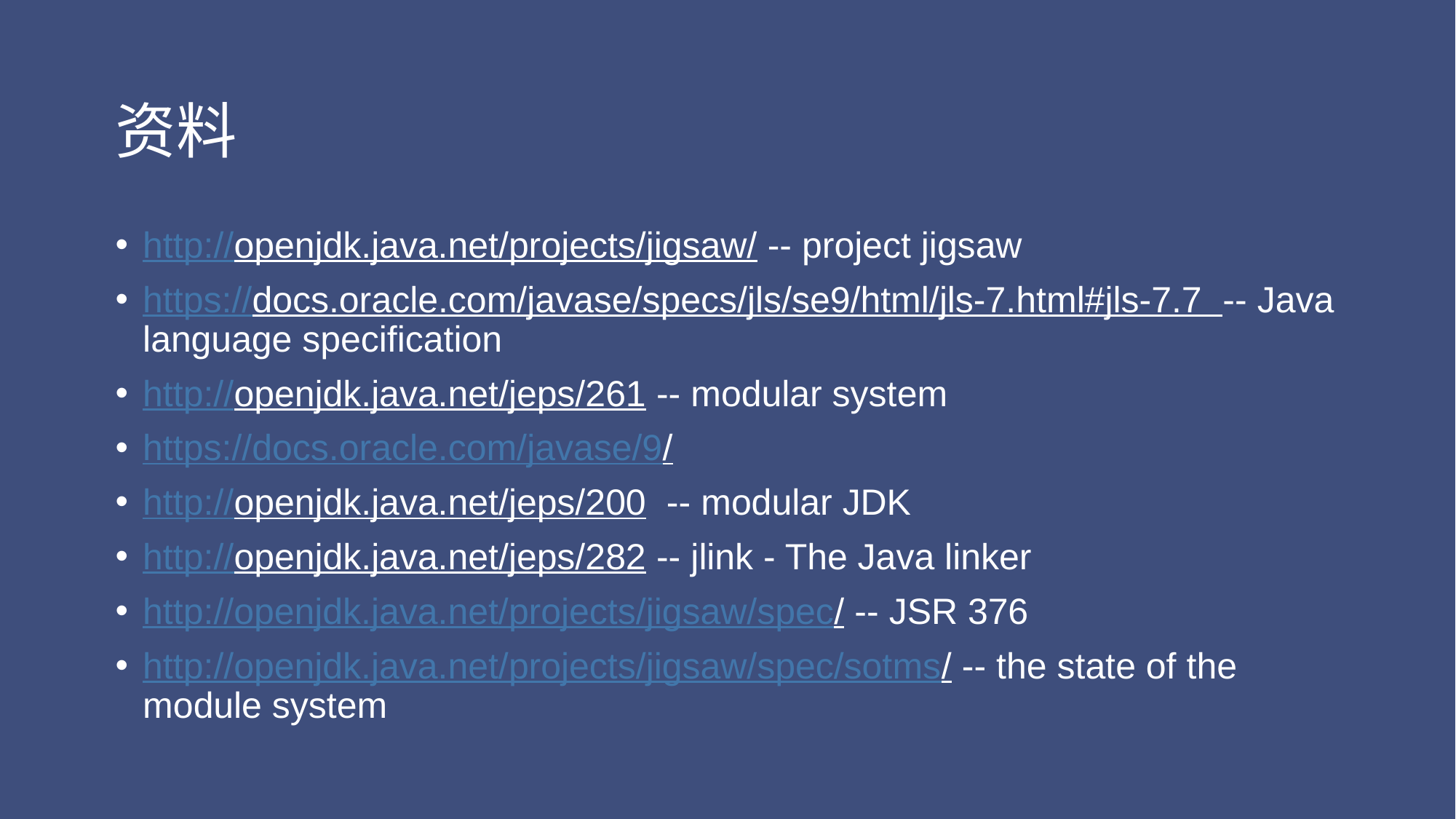

# 资料
http://openjdk.java.net/projects/jigsaw/ -- project jigsaw
https://docs.oracle.com/javase/specs/jls/se9/html/jls-7.html#jls-7.7  -- Java language specification
http://openjdk.java.net/jeps/261 -- modular system
https://docs.oracle.com/javase/9/
http://openjdk.java.net/jeps/200  -- modular JDK
http://openjdk.java.net/jeps/282 -- jlink - The Java linker
http://openjdk.java.net/projects/jigsaw/spec/ -- JSR 376
http://openjdk.java.net/projects/jigsaw/spec/sotms/ -- the state of the module system